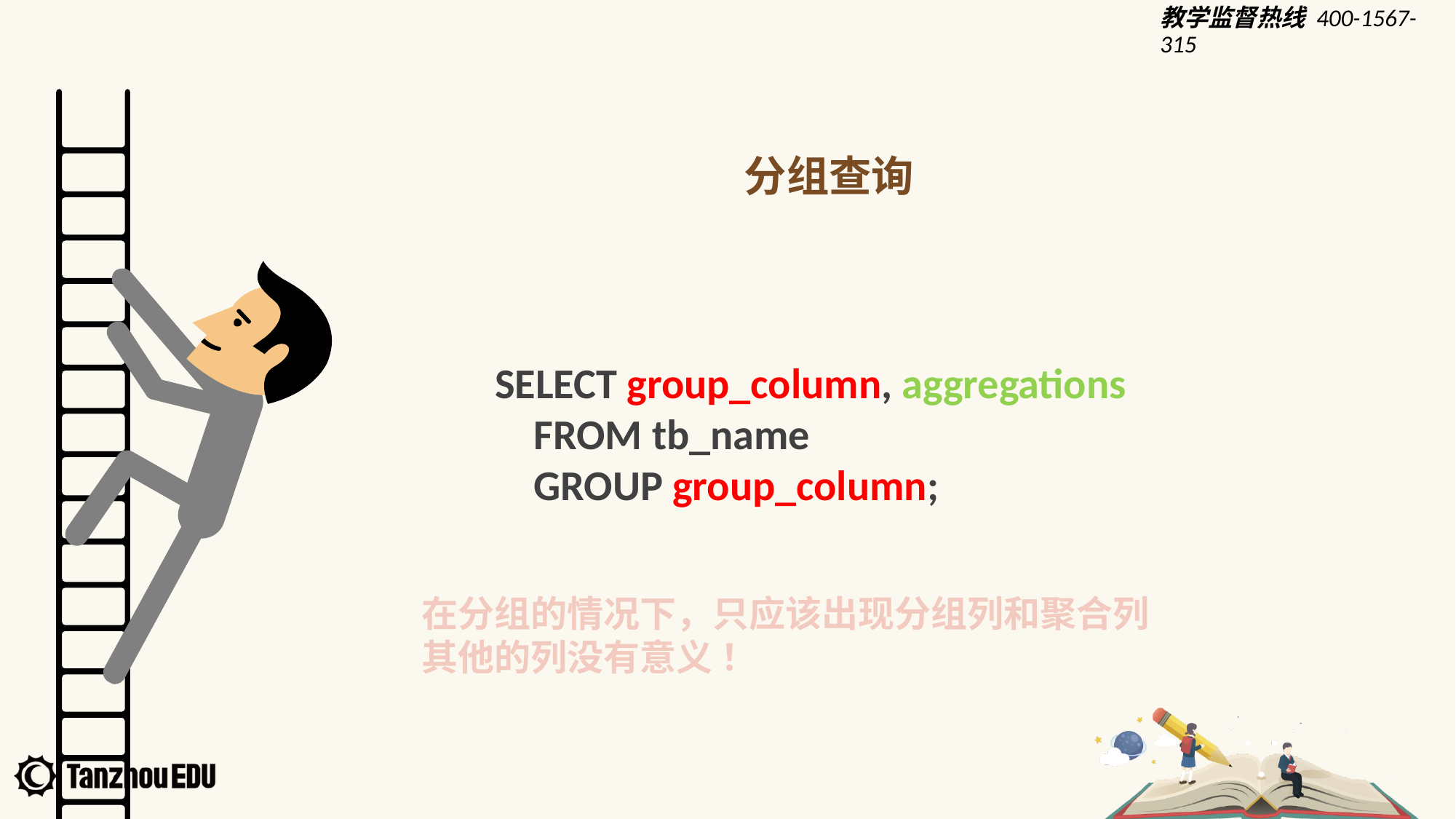

分组查询
SELECT group_column, aggregations
    FROM tb_name
    GROUP group_column;
在分组的情况下，只应该出现分组列和聚合列
其他的列没有意义 ！